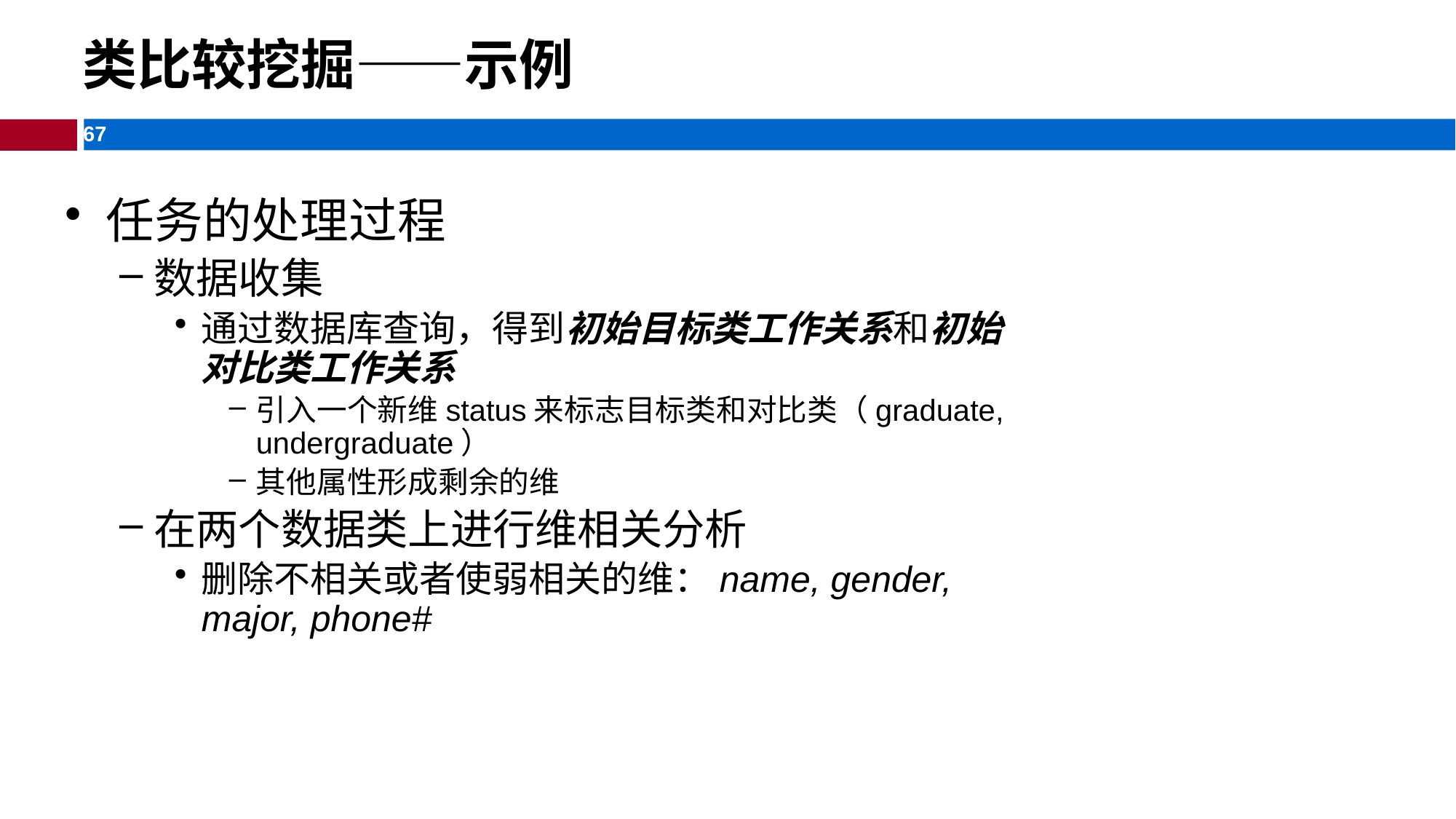

类比较挖掘——示例
任务的处理过程
数据收集
通过数据库查询，得到初始目标类工作关系和初始对比类工作关系
引入一个新维status来标志目标类和对比类（graduate, undergraduate）
其他属性形成剩余的维
在两个数据类上进行维相关分析
删除不相关或者使弱相关的维：name, gender, major, phone#